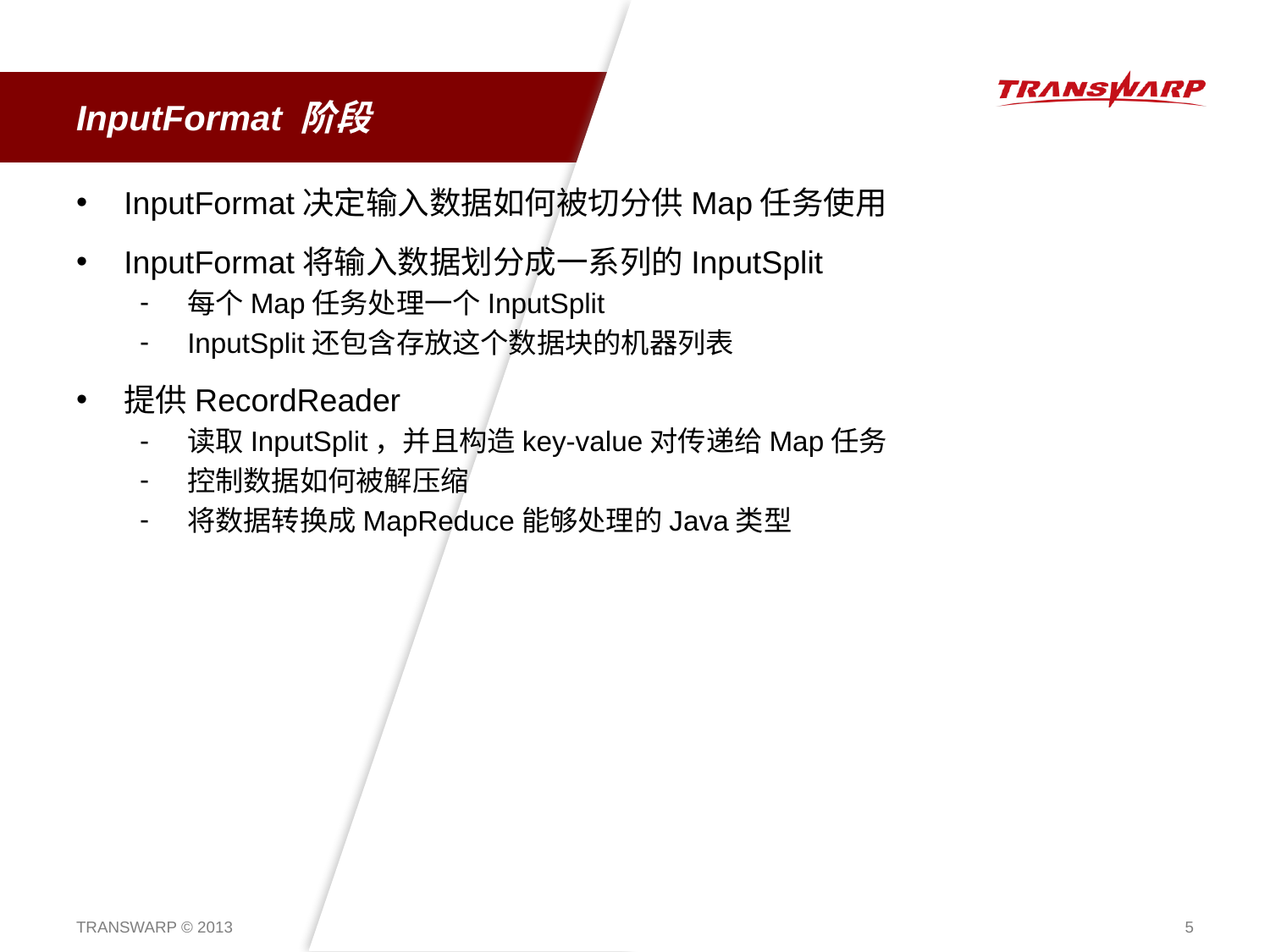

# InputFormat 阶段
InputFormat决定输入数据如何被切分供Map任务使用
InputFormat将输入数据划分成一系列的InputSplit
每个Map任务处理一个InputSplit
InputSplit还包含存放这个数据块的机器列表
提供RecordReader
读取InputSplit，并且构造key-value对传递给Map任务
控制数据如何被解压缩
将数据转换成MapReduce能够处理的Java类型

TRANSWARP © 2013
5